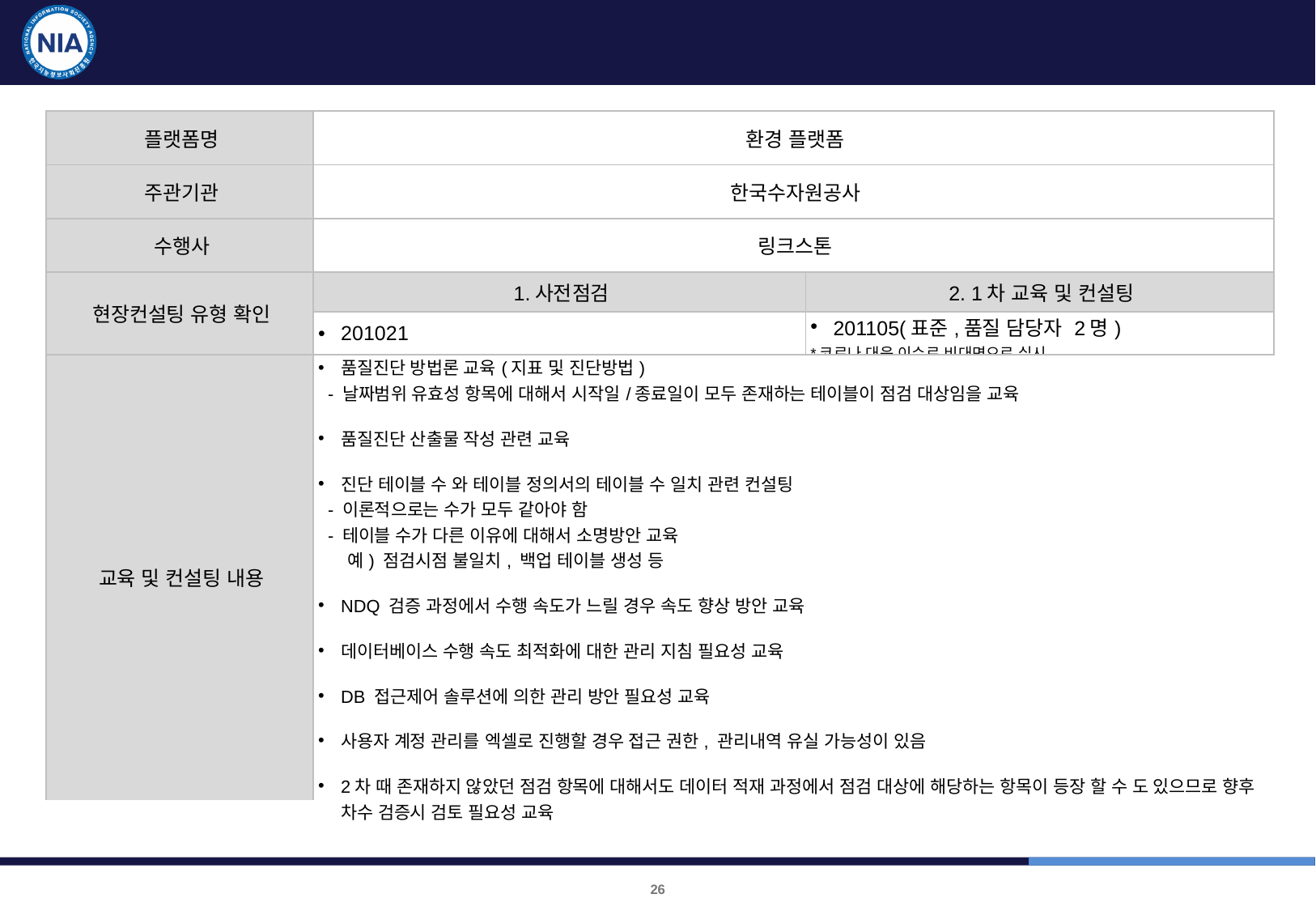

환경 플랫폼 교육 및 컨설팅 결과
| 플랫폼명 | 환경 플랫폼 |  |
| --- | --- | --- |
| 주관기관 | 한국수자원공사 |  |
| 수행사 | 링크스톤 |  |
| 현장컨설팅 유형 확인 | 1.사전점검 | 2. 1차 교육 및 컨설팅 |
|  | 201021 | 201105(표준,품질 담당자 2명) \*코로나 대응 이슈로 비대면으로 실시 |
| 교육 및 컨설팅 내용 | 품질진단 방법론 교육(지표 및 진단방법) - 날짜범위 유효성 항목에 대해서 시작일/종료일이 모두 존재하는 테이블이 점검 대상임을 교육 품질진단 산출물 작성 관련 교육 진단 테이블 수 와 테이블 정의서의 테이블 수 일치 관련 컨설팅 - 이론적으로는 수가 모두 같아야 함 - 테이블 수가 다른 이유에 대해서 소명방안 교육 예) 점검시점 불일치, 백업 테이블 생성 등 NDQ 검증 과정에서 수행 속도가 느릴 경우 속도 향상 방안 교육 데이터베이스 수행 속도 최적화에 대한 관리 지침 필요성 교육 DB 접근제어 솔루션에 의한 관리 방안 필요성 교육 사용자 계정 관리를 엑셀로 진행할 경우 접근 권한, 관리내역 유실 가능성이 있음 2차 때 존재하지 않았던 점검 항목에 대해서도 데이터 적재 과정에서 점검 대상에 해당하는 항목이 등장 할 수 도 있으므로 향후 차수 검증시 검토 필요성 교육 |  |